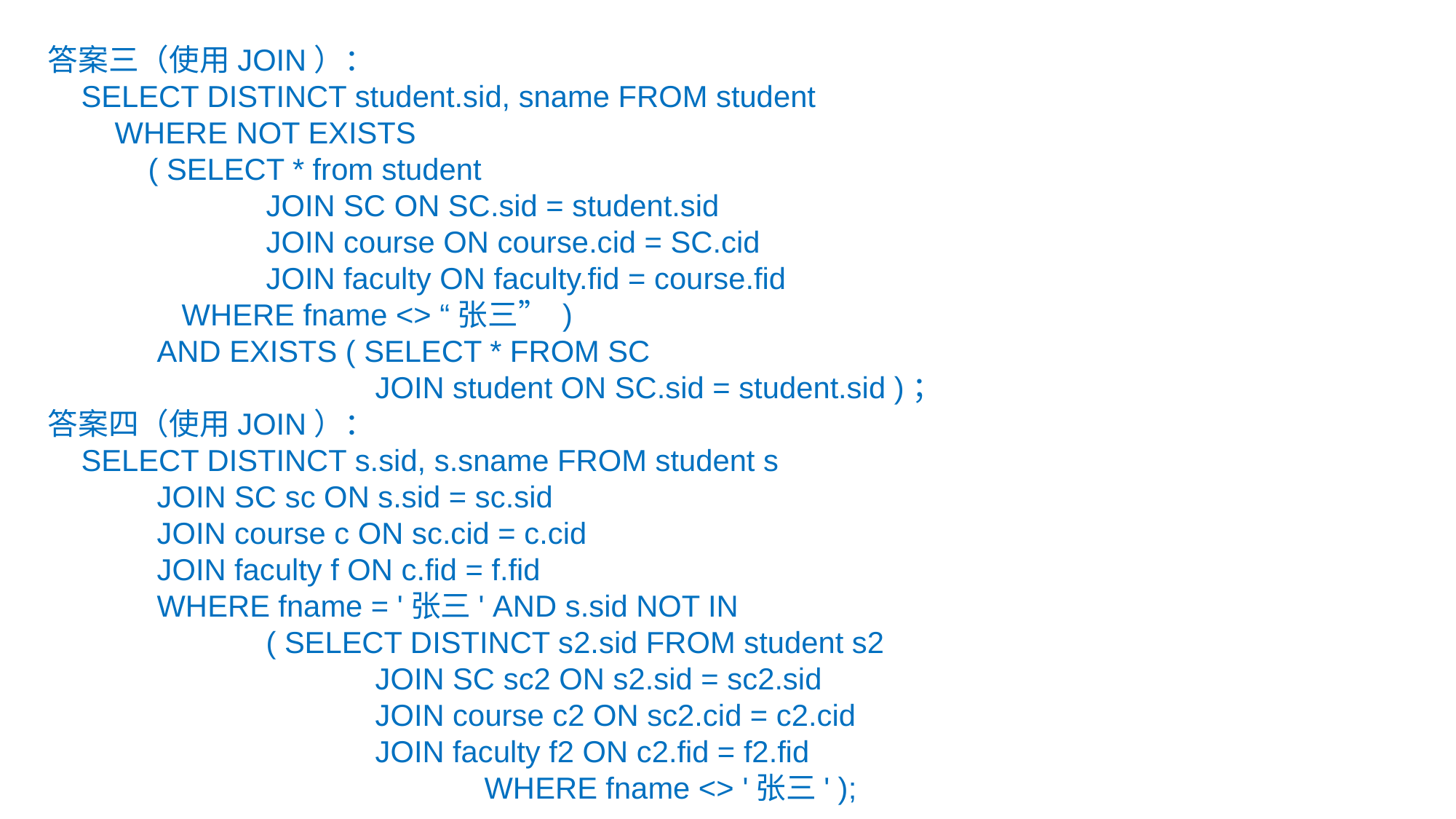

答案三（使用JOIN）：
    SELECT DISTINCT student.sid, sname FROM student
        WHERE NOT EXISTS
            ( SELECT * from student
		JOIN SC ON SC.sid = student.sid
		JOIN course ON course.cid = SC.cid
		JOIN faculty ON faculty.fid = course.fid
                WHERE fname <> “张三” )
	AND EXISTS ( SELECT * FROM SC
			JOIN student ON SC.sid = student.sid )；
答案四（使用JOIN）：
    SELECT DISTINCT s.sid, s.sname FROM student s
	JOIN SC sc ON s.sid = sc.sid
	JOIN course c ON sc.cid = c.cid
	JOIN faculty f ON c.fid = f.fid
	WHERE fname = '张三' AND s.sid NOT IN
		( SELECT DISTINCT s2.sid FROM student s2
			JOIN SC sc2 ON s2.sid = sc2.sid
			JOIN course c2 ON sc2.cid = c2.cid
			JOIN faculty f2 ON c2.fid = f2.fid
				WHERE fname <> '张三' );